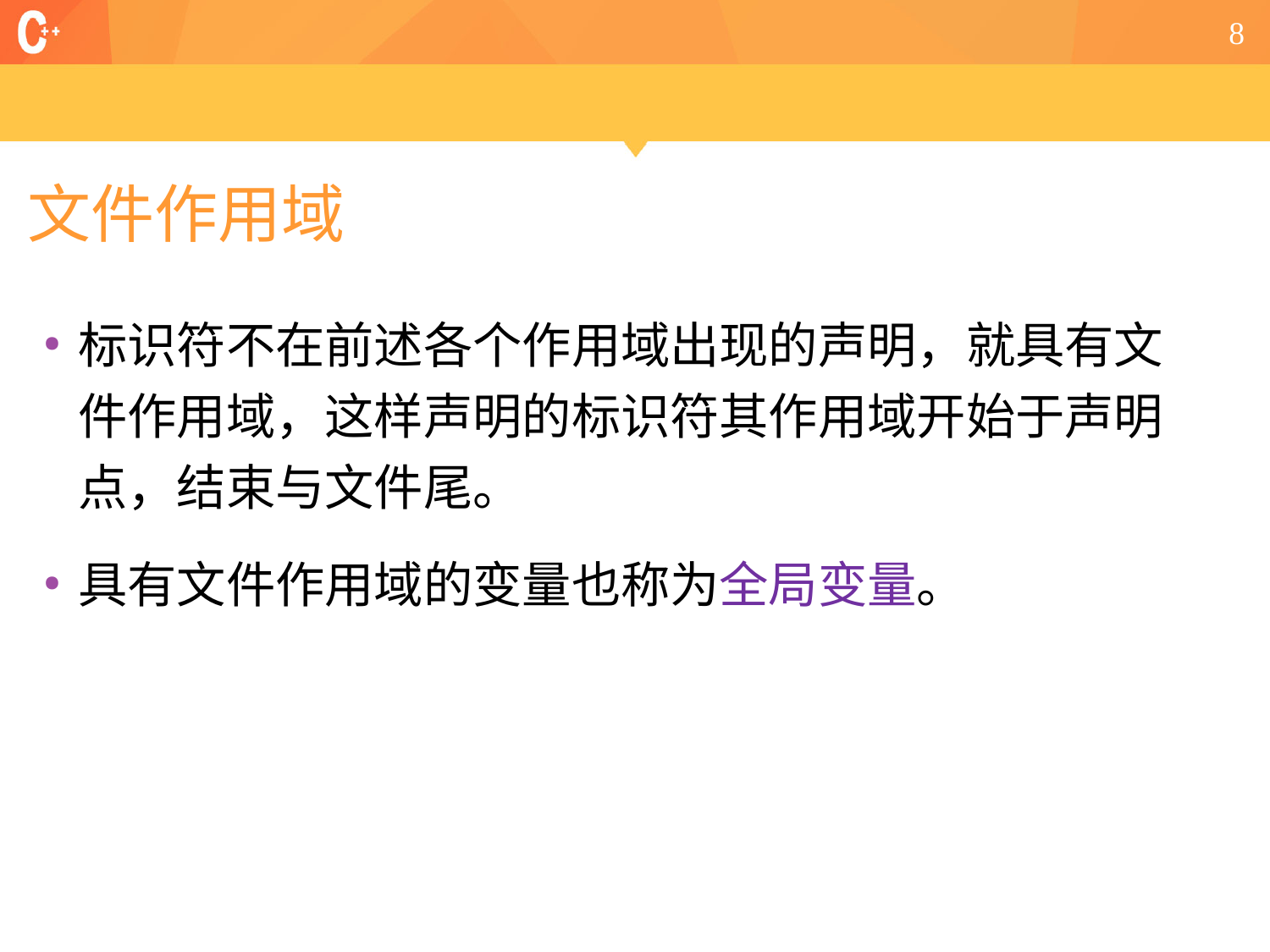

8
# 文件作用域
标识符不在前述各个作用域出现的声明，就具有文件作用域，这样声明的标识符其作用域开始于声明点，结束与文件尾。
具有文件作用域的变量也称为全局变量。